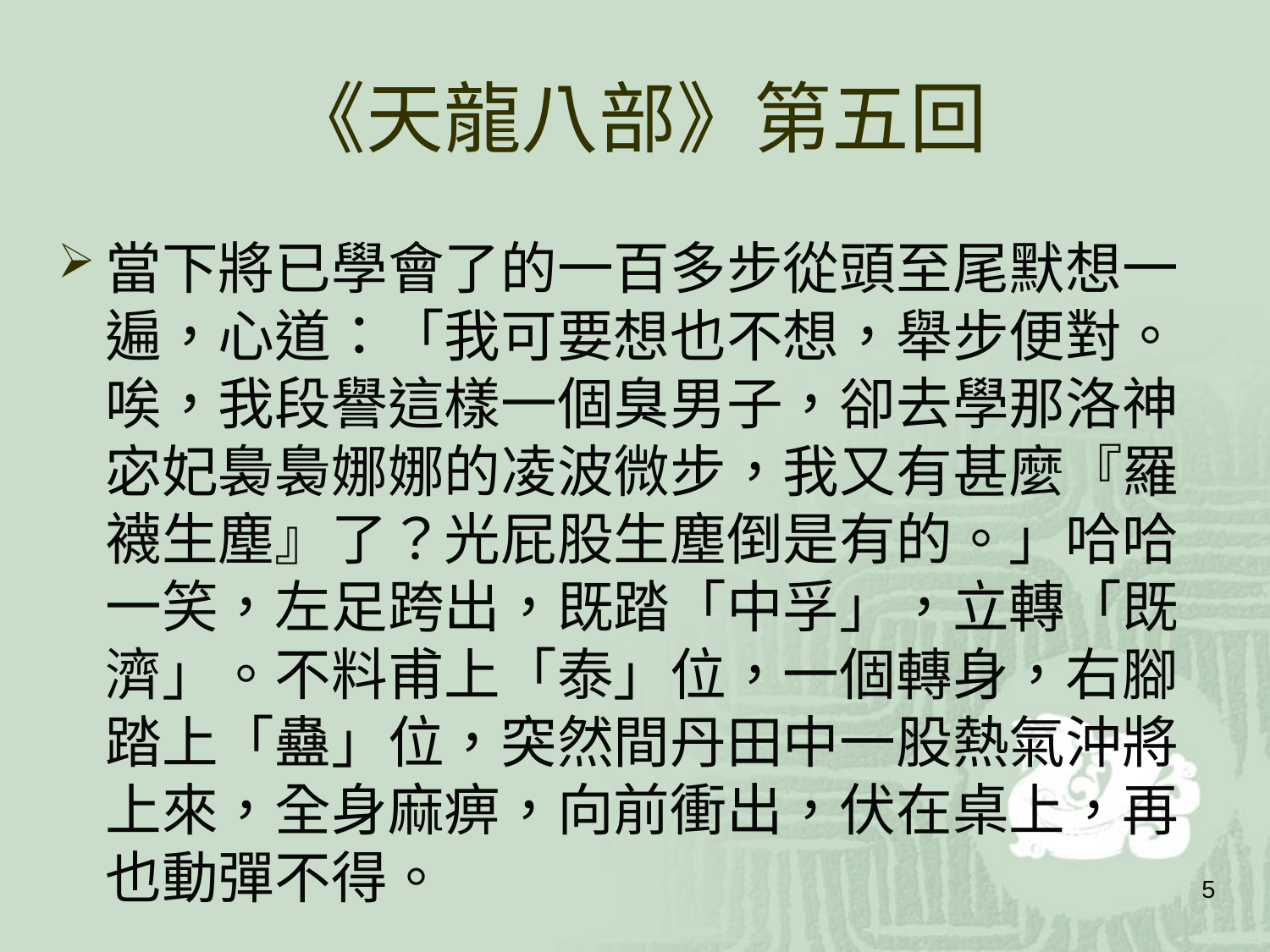

# 《天龍八部》第五回
當下將已學會了的一百多步從頭至尾默想一遍，心道：「我可要想也不想，舉步便對。唉，我段譽這樣一個臭男子，卻去學那洛神宓妃裊裊娜娜的凌波微步，我又有甚麼『羅襪生塵』了？光屁股生塵倒是有的。」哈哈一笑，左足跨出，既踏「中孚」，立轉「既濟」。不料甫上「泰」位，一個轉身，右腳踏上「蠱」位，突然間丹田中一股熱氣沖將上來，全身麻痹，向前衝出，伏在桌上，再也動彈不得。
5